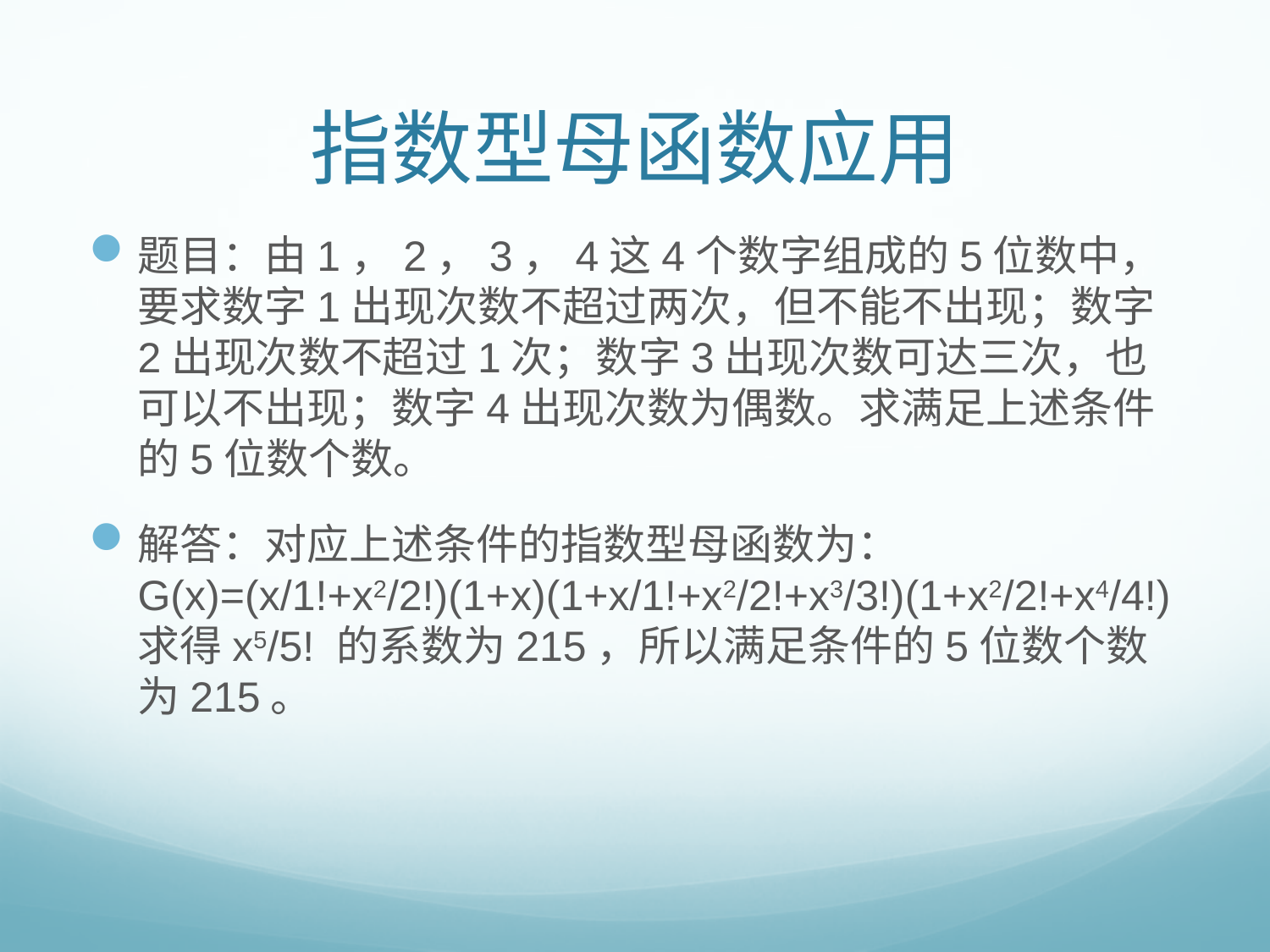

# 指数型母函数应用
题目：由1，2，3，4这4个数字组成的5位数中，要求数字1出现次数不超过两次，但不能不出现；数字2出现次数不超过1次；数字3出现次数可达三次，也可以不出现；数字4出现次数为偶数。求满足上述条件的5位数个数。
解答：对应上述条件的指数型母函数为：
G(x)=(x/1!+x2/2!)(1+x)(1+x/1!+x2/2!+x3/3!)(1+x2/2!+x4/4!)
求得x5/5! 的系数为215，所以满足条件的5位数个数为215。